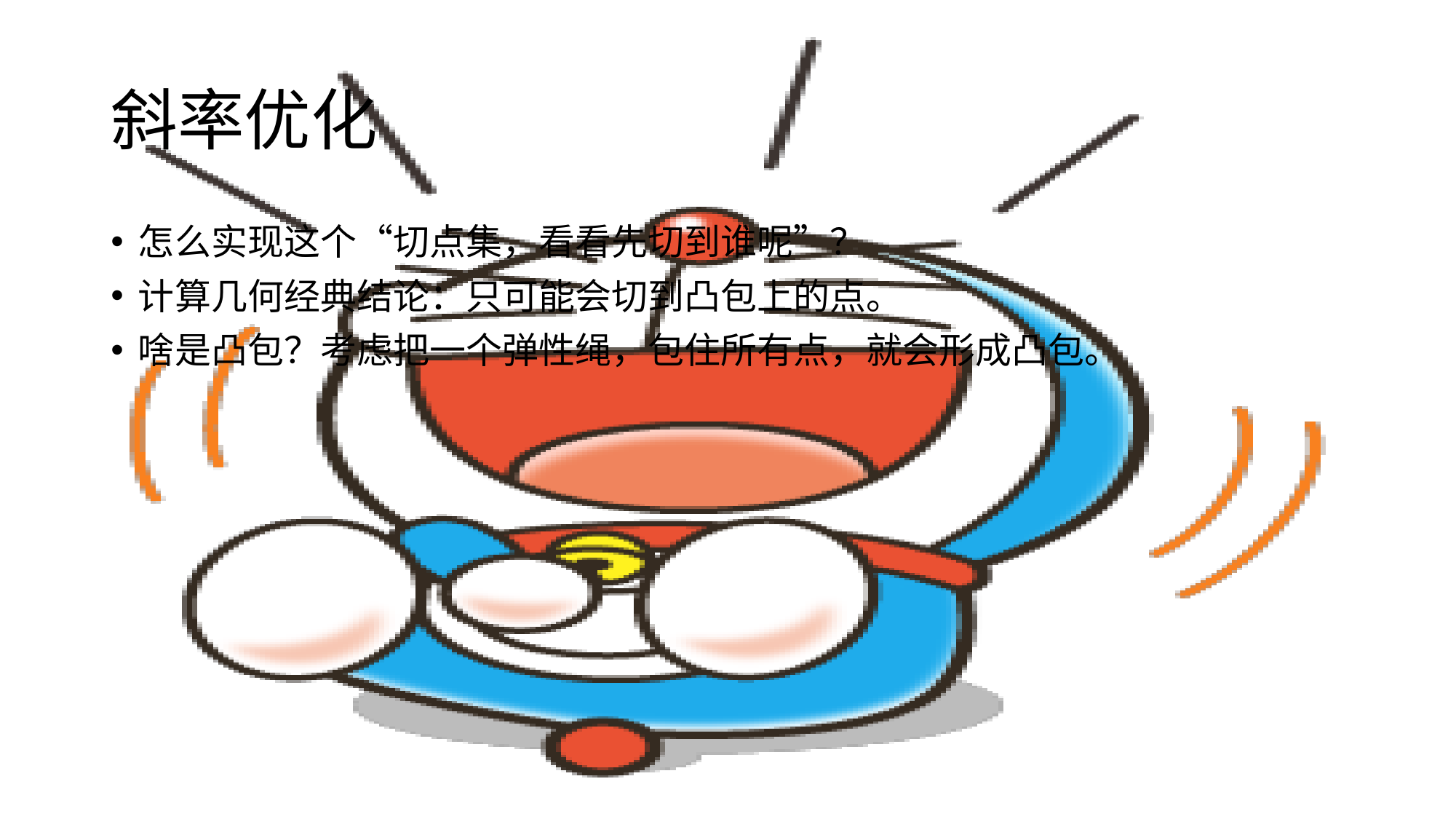

# 斜率优化
怎么实现这个“切点集，看看先切到谁呢”？
计算几何经典结论：只可能会切到凸包上的点。
啥是凸包？考虑把一个弹性绳，包住所有点，就会形成凸包。